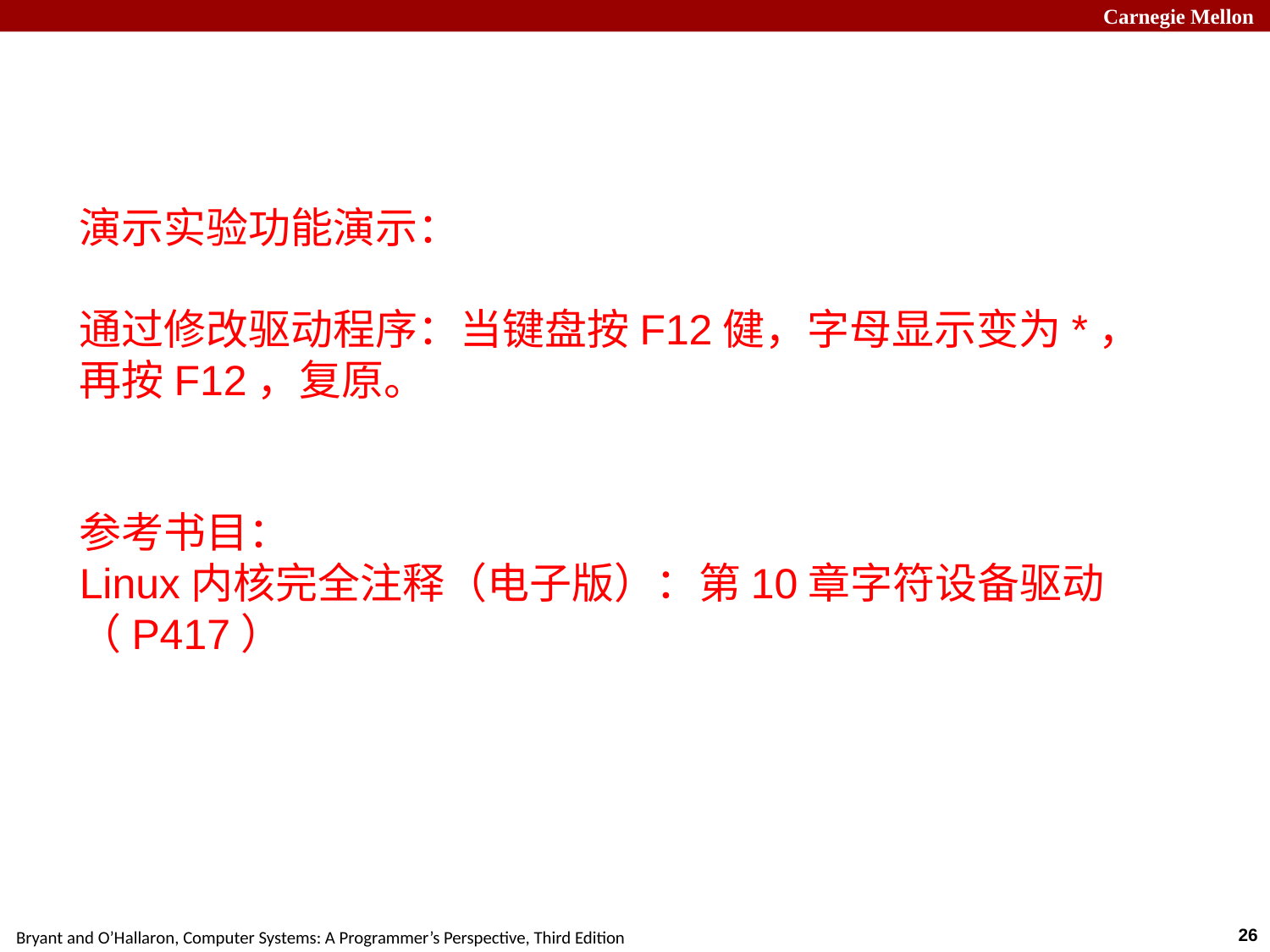

演示实验功能演示：

通过修改驱动程序：当键盘按F12健，字母显示变为*，再按F12，复原。

参考书目：
Linux内核完全注释（电子版）：第10章字符设备驱动（P417）